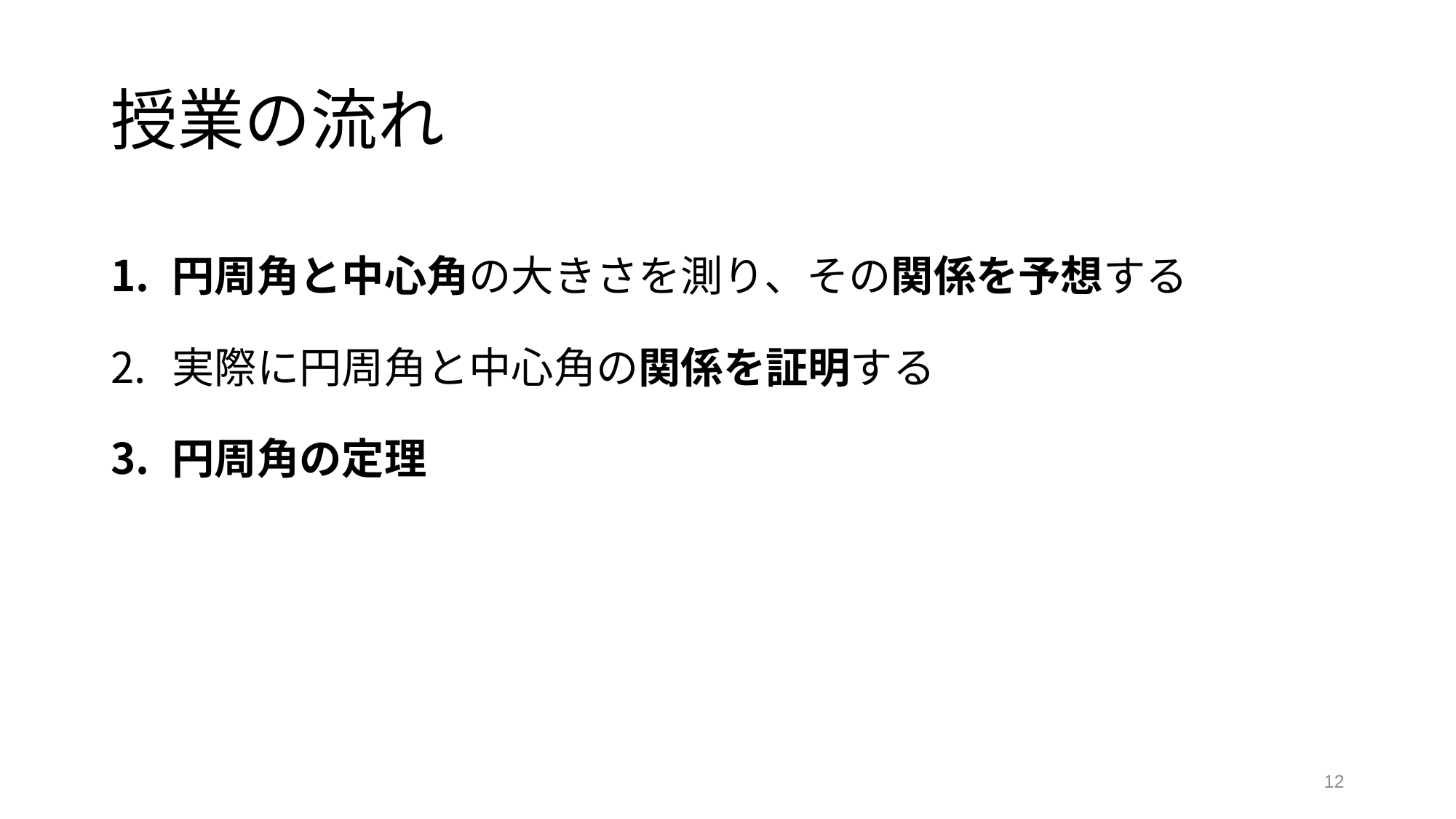

# 授業の流れ
円周角と中心角の大きさを測り、その関係を予想する
実際に円周角と中心角の関係を証明する
円周角の定理
12